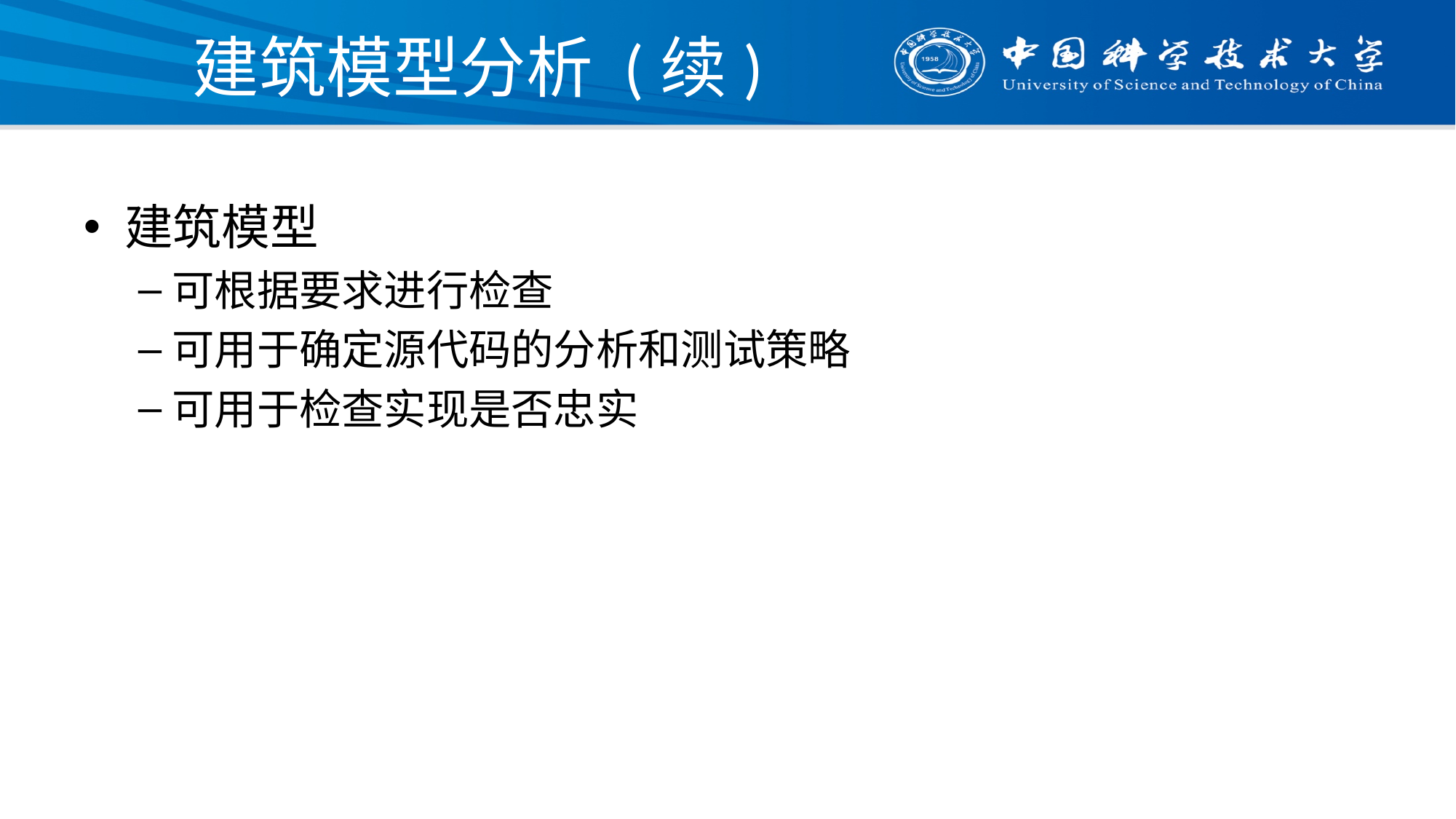

# 建筑模型分析 (续)
建筑模型
可根据要求进行检查
可用于确定源代码的分析和测试策略
可用于检查实现是否忠实